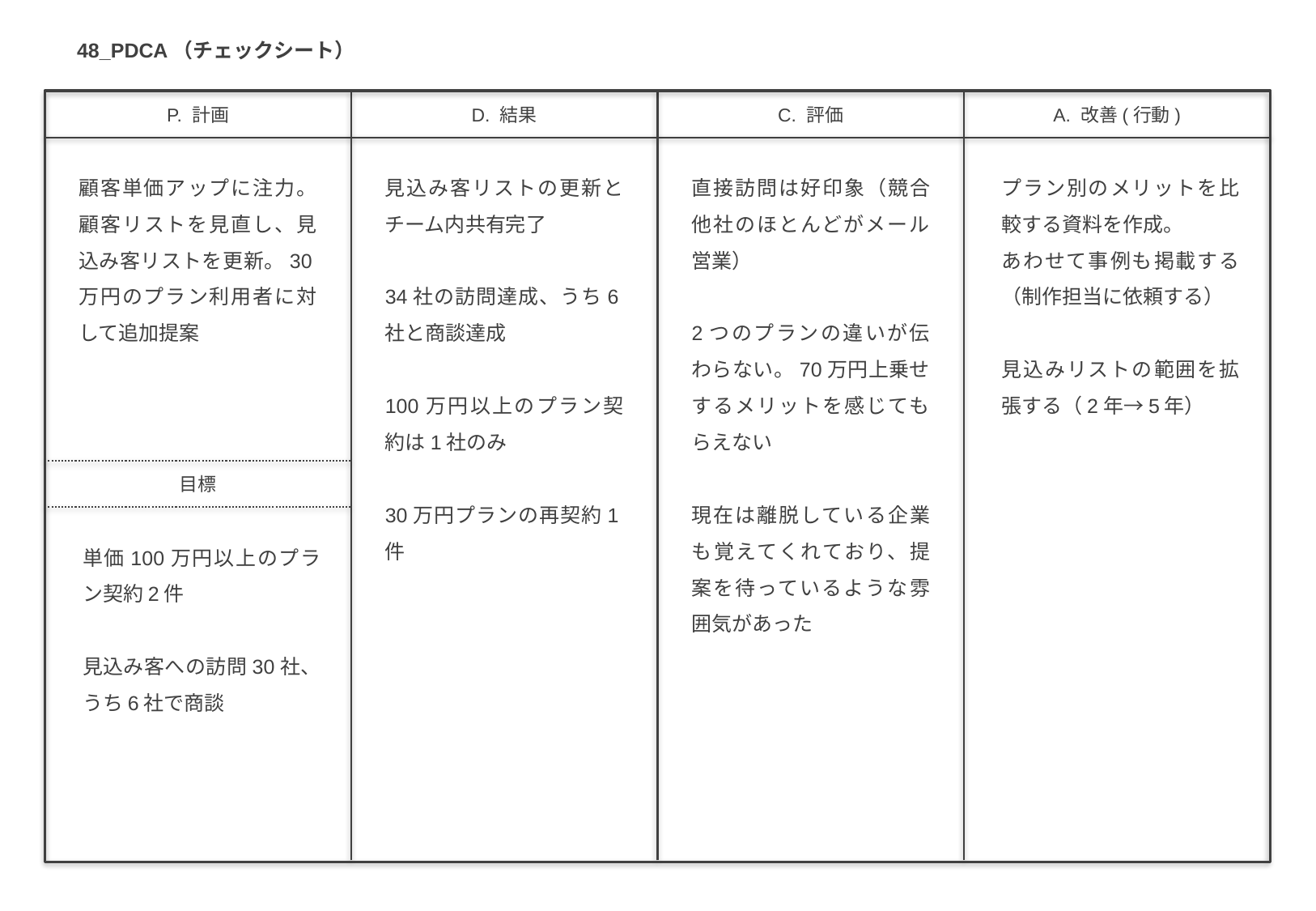

48_PDCA（チェックシート）

P. 計画
D. 結果
C. 評価
A. 改善(行動)
直接訪問は好印象（競合他社のほとんどがメール営業）

2つのプランの違いが伝わらない。70万円上乗せするメリットを感じてもらえない

現在は離脱している企業も覚えてくれており、提案を待っているような雰囲気があった
プラン別のメリットを比較する資料を作成。
あわせて事例も掲載する（制作担当に依頼する）

見込みリストの範囲を拡張する（2年→5年）
見込み客リストの更新とチーム内共有完了

34社の訪問達成、うち6社と商談達成

100万円以上のプラン契約は1社のみ

30万円プランの再契約1件
顧客単価アップに注力。顧客リストを見直し、見込み客リストを更新。30万円のプラン利用者に対して追加提案
目標
単価100万円以上のプラン契約2件

見込み客への訪問30社、うち6社で商談